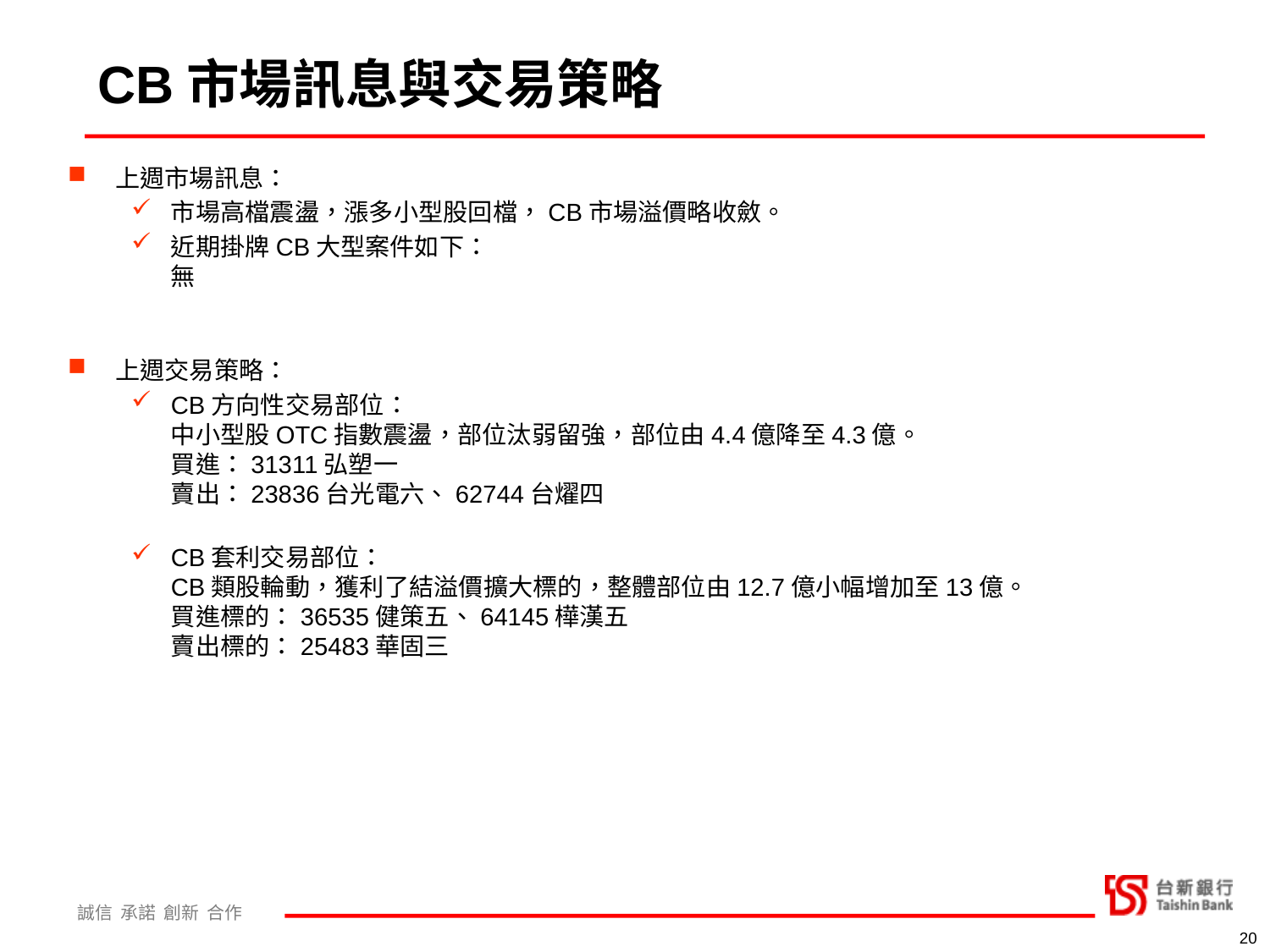

# CB市場訊息與交易策略
上週市場訊息：
市場高檔震盪，漲多小型股回檔，CB市場溢價略收斂。
近期掛牌CB大型案件如下：
無
上週交易策略：
CB方向性交易部位：
中小型股OTC指數震盪，部位汰弱留強，部位由4.4億降至4.3億。
買進：31311弘塑一
賣出：23836台光電六、62744台燿四
CB套利交易部位：
CB類股輪動，獲利了結溢價擴大標的，整體部位由12.7億小幅增加至13億。
買進標的：36535健策五、64145樺漢五
賣出標的：25483華固三
20